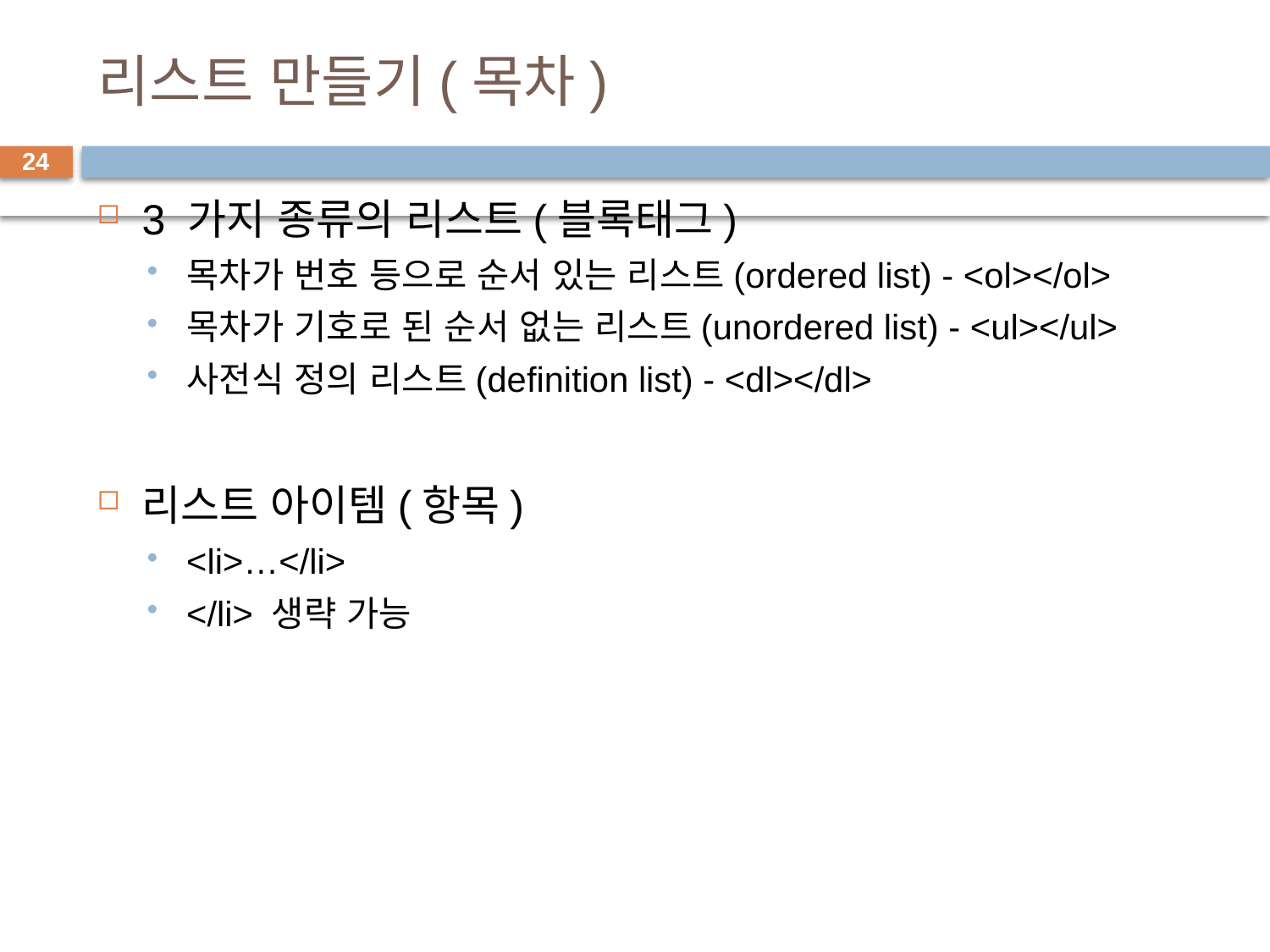

# 리스트 만들기(목차)
24
3 가지 종류의 리스트(블록태그)
목차가 번호 등으로 순서 있는 리스트(ordered list) - <ol></ol>
목차가 기호로 된 순서 없는 리스트(unordered list) - <ul></ul>
사전식 정의 리스트(definition list) - <dl></dl>

리스트 아이템(항목)
<li>…</li>
</li> 생략 가능